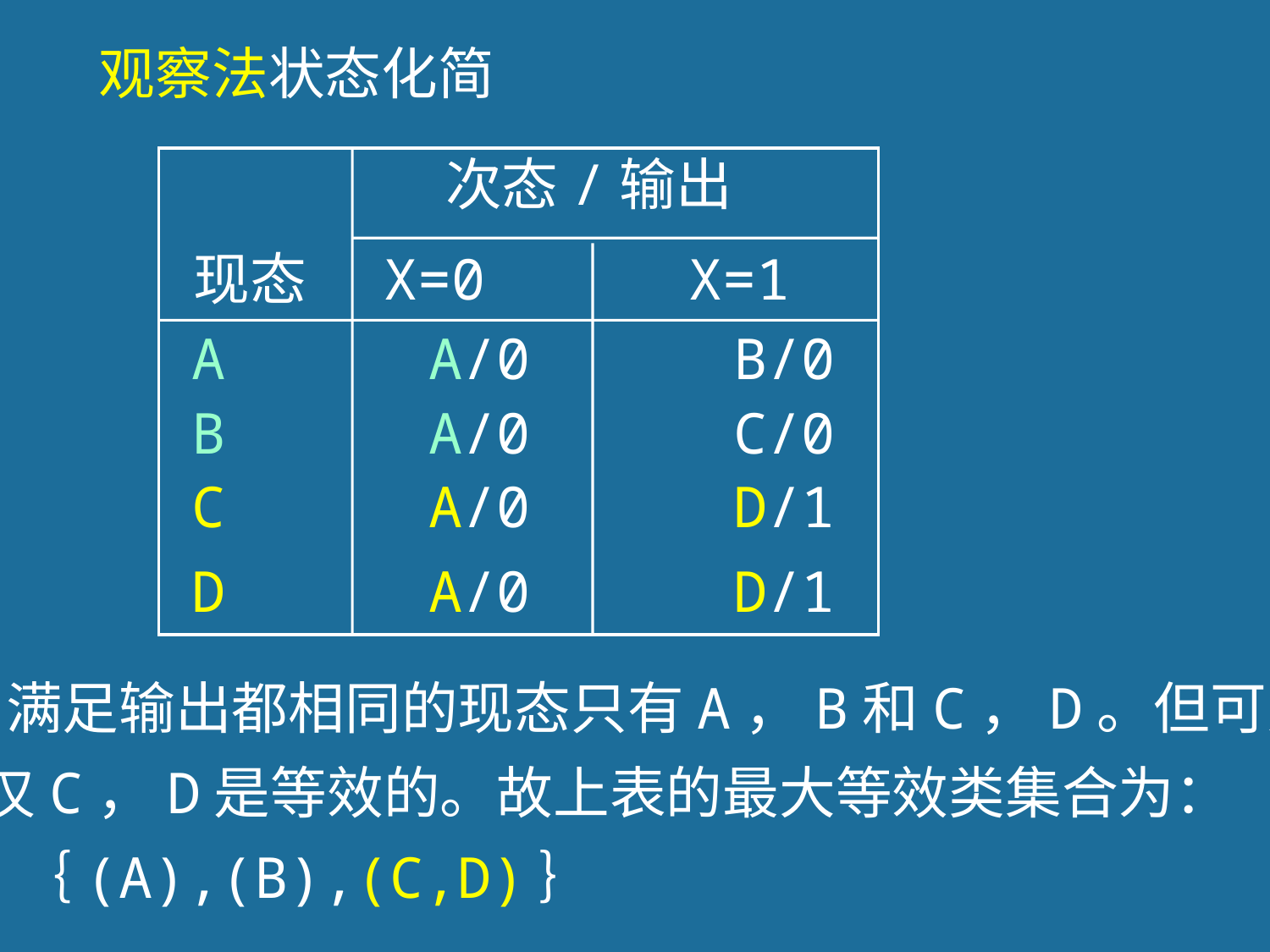

观察法状态化简
次态/输出

现态     X=0      X=1

A      A/0      B/0

B      A/0      C/0
C      A/0      D/1
D      A/0      D/1
满足输出都相同的现态只有A，B和C，D。但可见
仅C，D是等效的。故上表的最大等效类集合为：
｛(A),(B),(C,D)｝
64